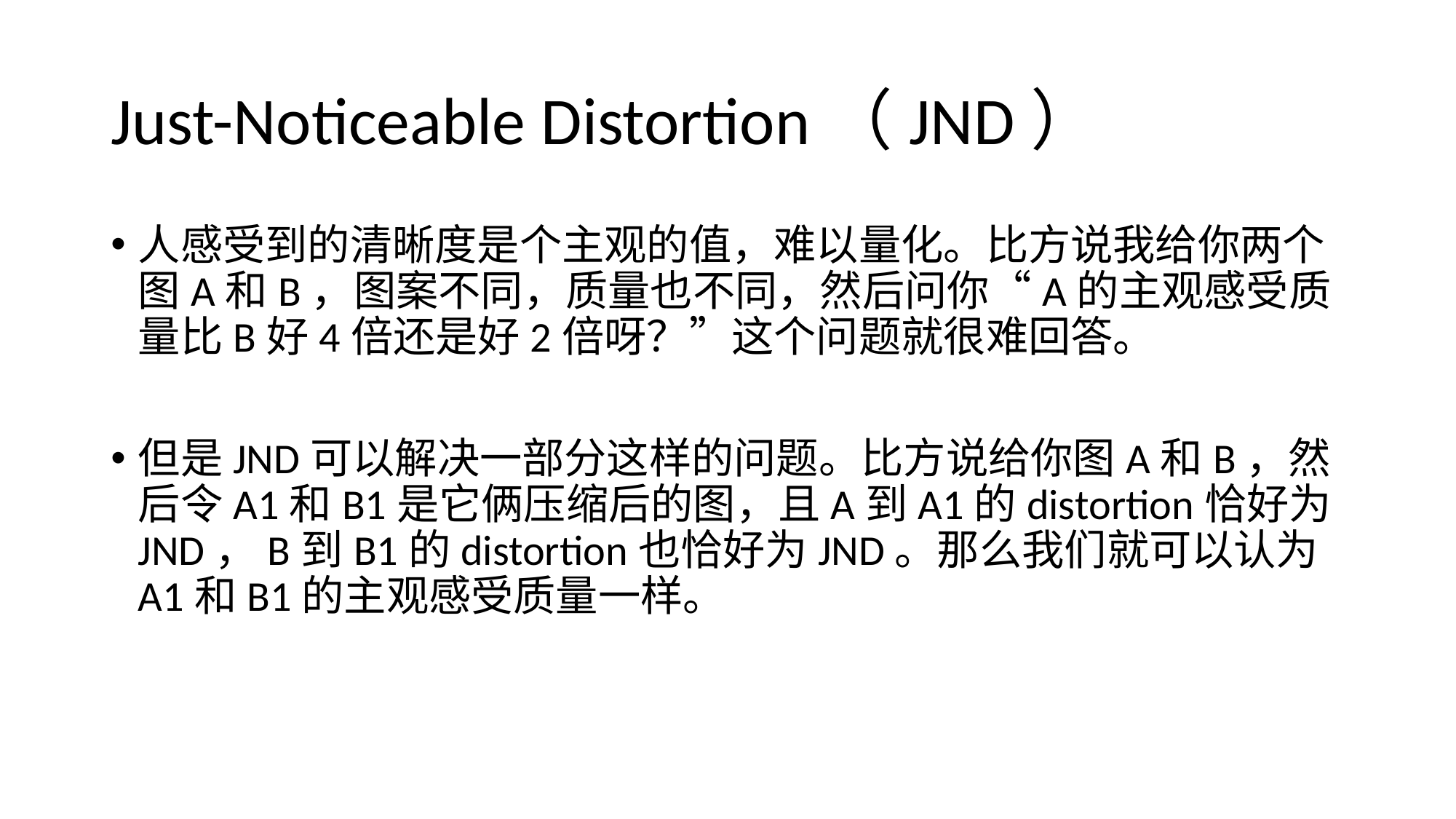

# Just-Noticeable Distortion（JND）
人感受到的清晰度是个主观的值，难以量化。比方说我给你两个图A和B，图案不同，质量也不同，然后问你“A的主观感受质量比B好4倍还是好2倍呀？”这个问题就很难回答。

但是JND可以解决一部分这样的问题。比方说给你图A和B，然后令A1和B1是它俩压缩后的图，且A到A1的distortion恰好为JND，B到B1的distortion也恰好为JND。那么我们就可以认为A1和B1的主观感受质量一样。